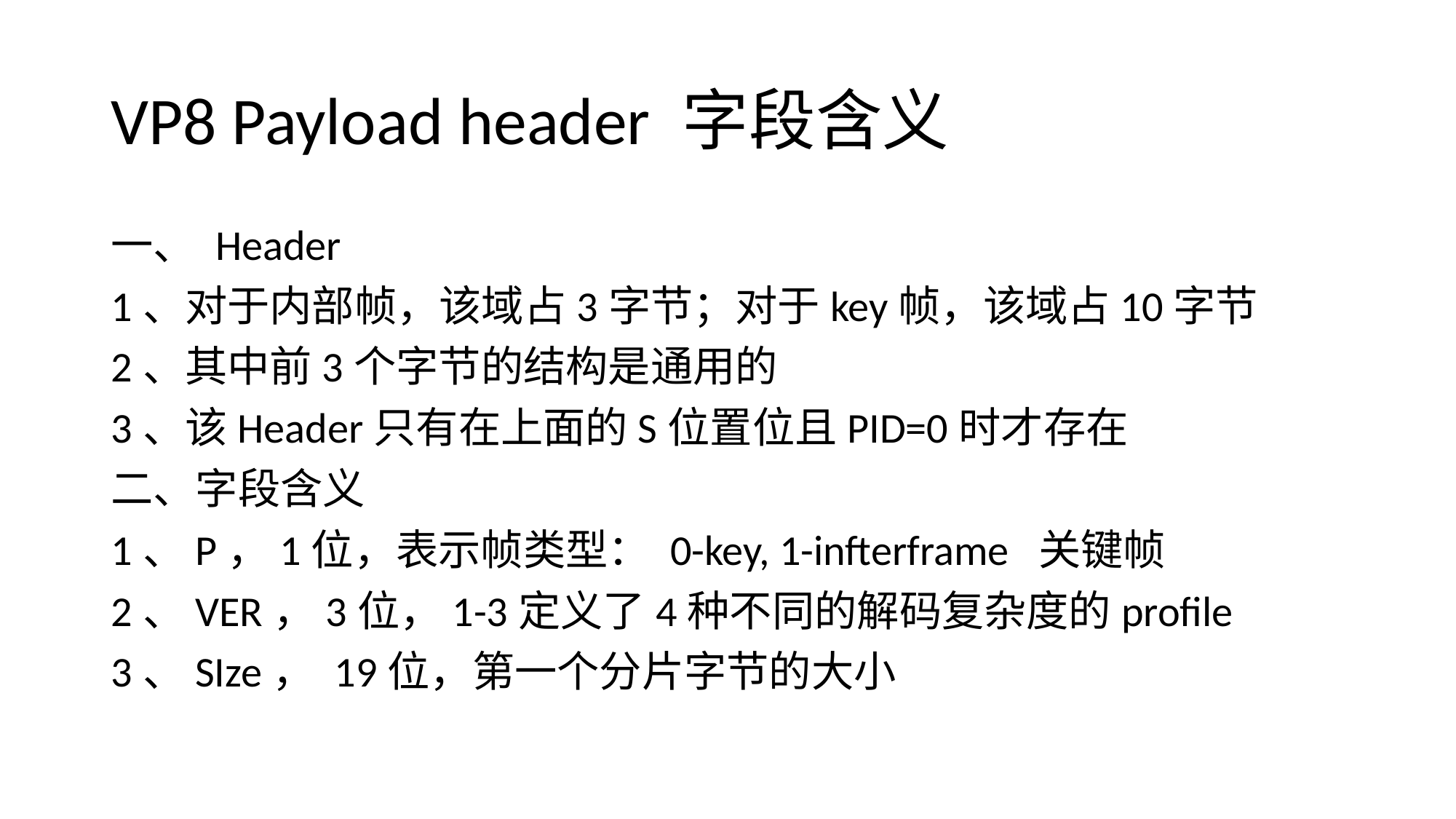

# VP8 Payload header 字段含义
一、 Header
1、对于内部帧，该域占3字节；对于key帧，该域占10字节
2、其中前3个字节的结构是通用的
3、该Header只有在上面的S位置位且PID=0时才存在
二、字段含义
1、P，1位，表示帧类型： 0-key, 1-infterframe  关键帧
2、VER，3位，1-3定义了4种不同的解码复杂度的profile
3、SIze， 19位，第一个分片字节的大小